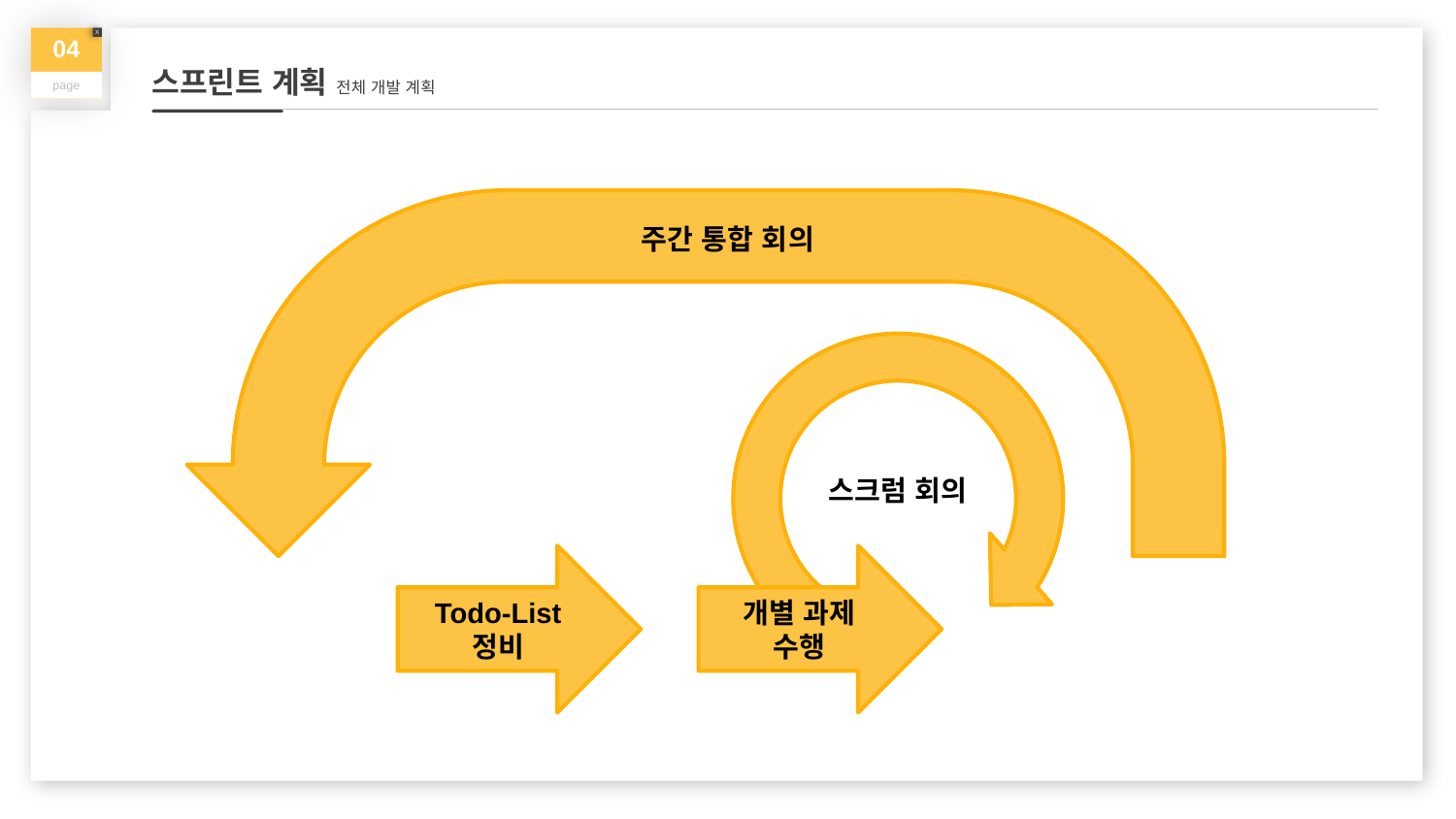

04
page
X
스프린트 계획 전체 개발 계획

주간 통합 회의

스크럼 회의
개별 과제 수행
Todo-List 정비